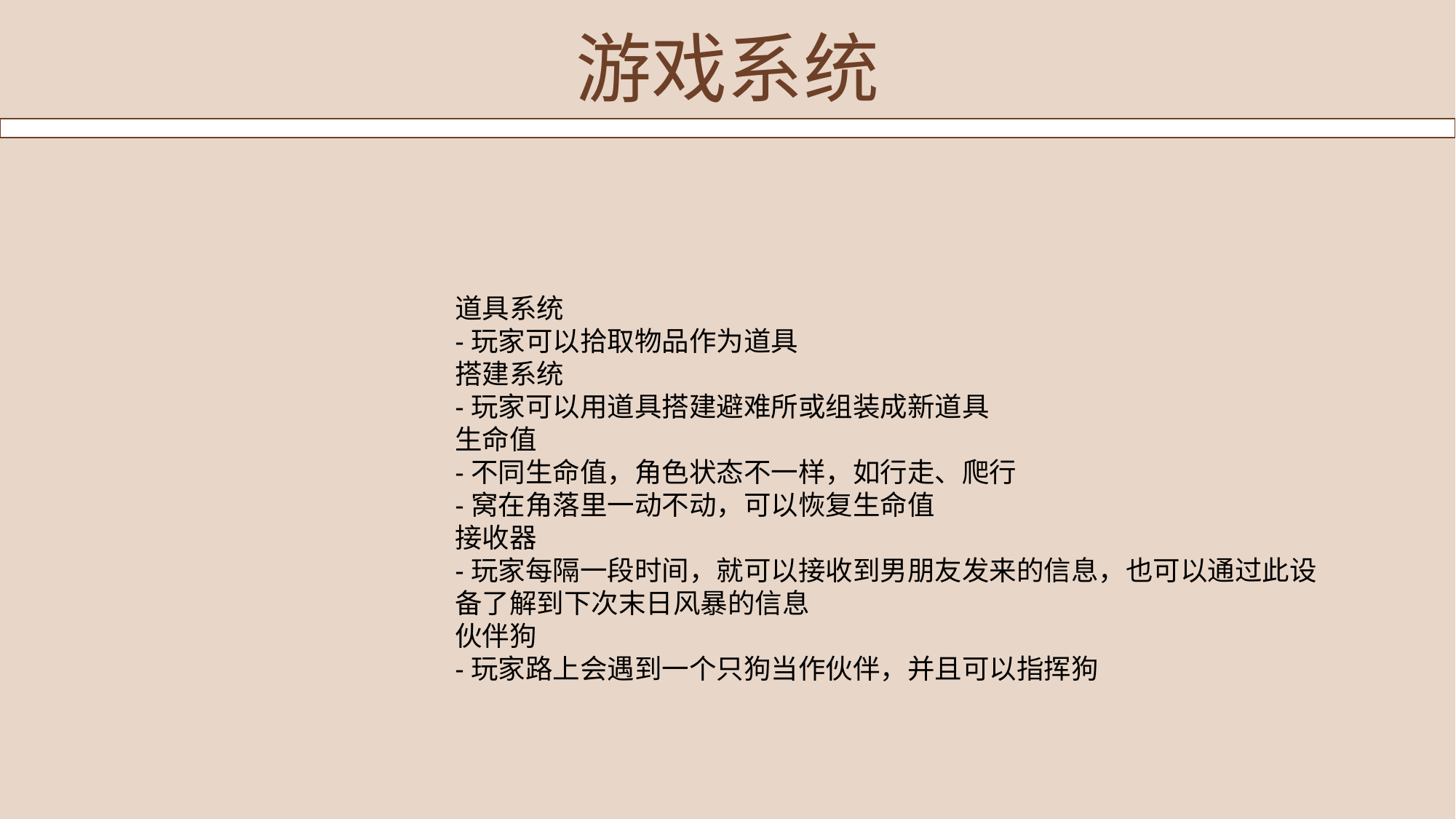

游戏系统

道具系统
-玩家可以拾取物品作为道具
搭建系统
-玩家可以用道具搭建避难所或组装成新道具
生命值
-不同生命值，角色状态不一样，如行走、爬行
-窝在角落里一动不动，可以恢复生命值
接收器
-玩家每隔一段时间，就可以接收到男朋友发来的信息，也可以通过此设备了解到下次末日风暴的信息
伙伴狗
-玩家路上会遇到一个只狗当作伙伴，并且可以指挥狗